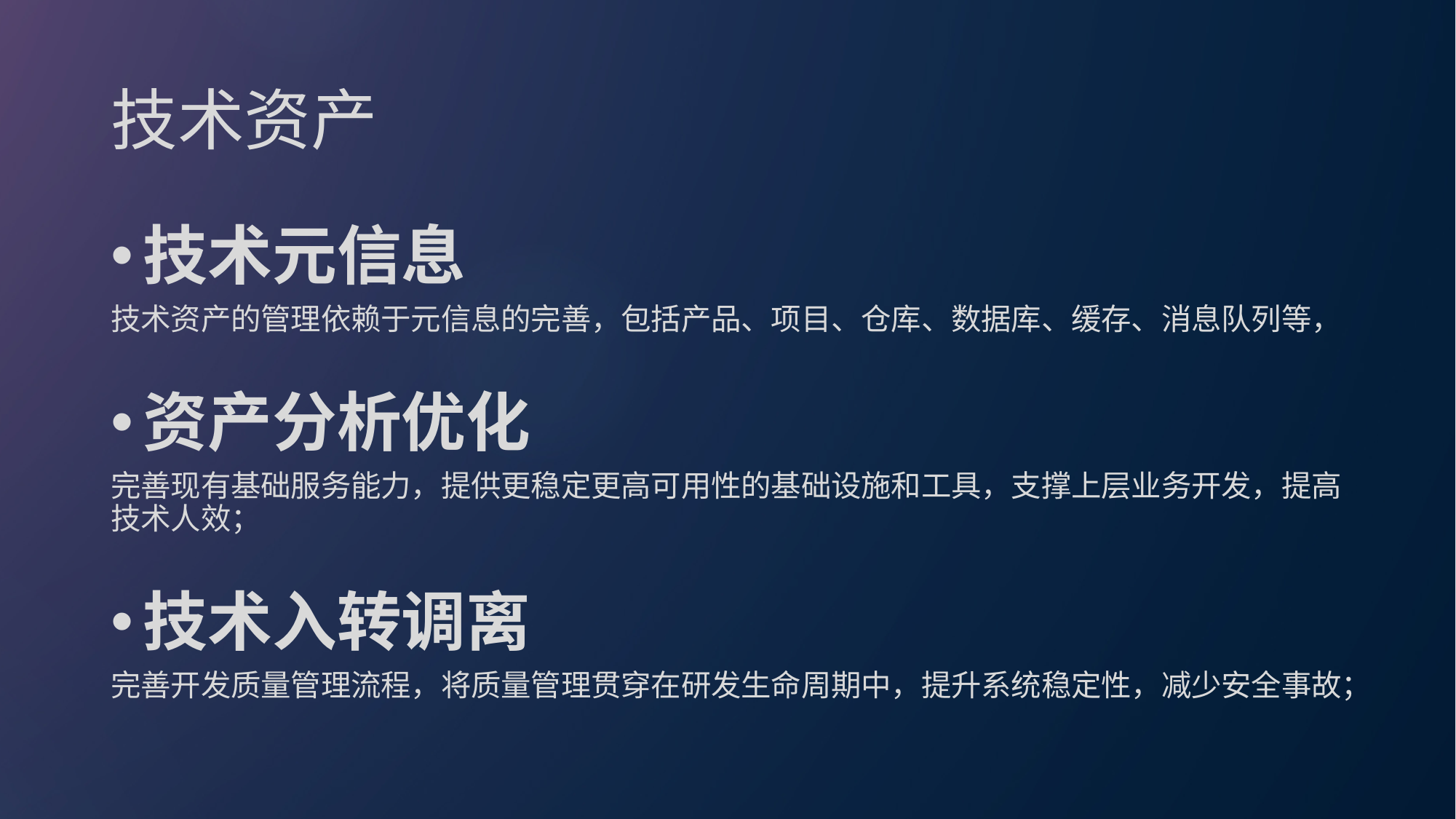

# 技术资产
技术元信息
技术资产的管理依赖于元信息的完善，包括产品、项目、仓库、数据库、缓存、消息队列等，

资产分析优化
完善现有基础服务能力，提供更稳定更高可用性的基础设施和工具，支撑上层业务开发，提高技术人效；

技术入转调离
完善开发质量管理流程，将质量管理贯穿在研发生命周期中，提升系统稳定性，减少安全事故；